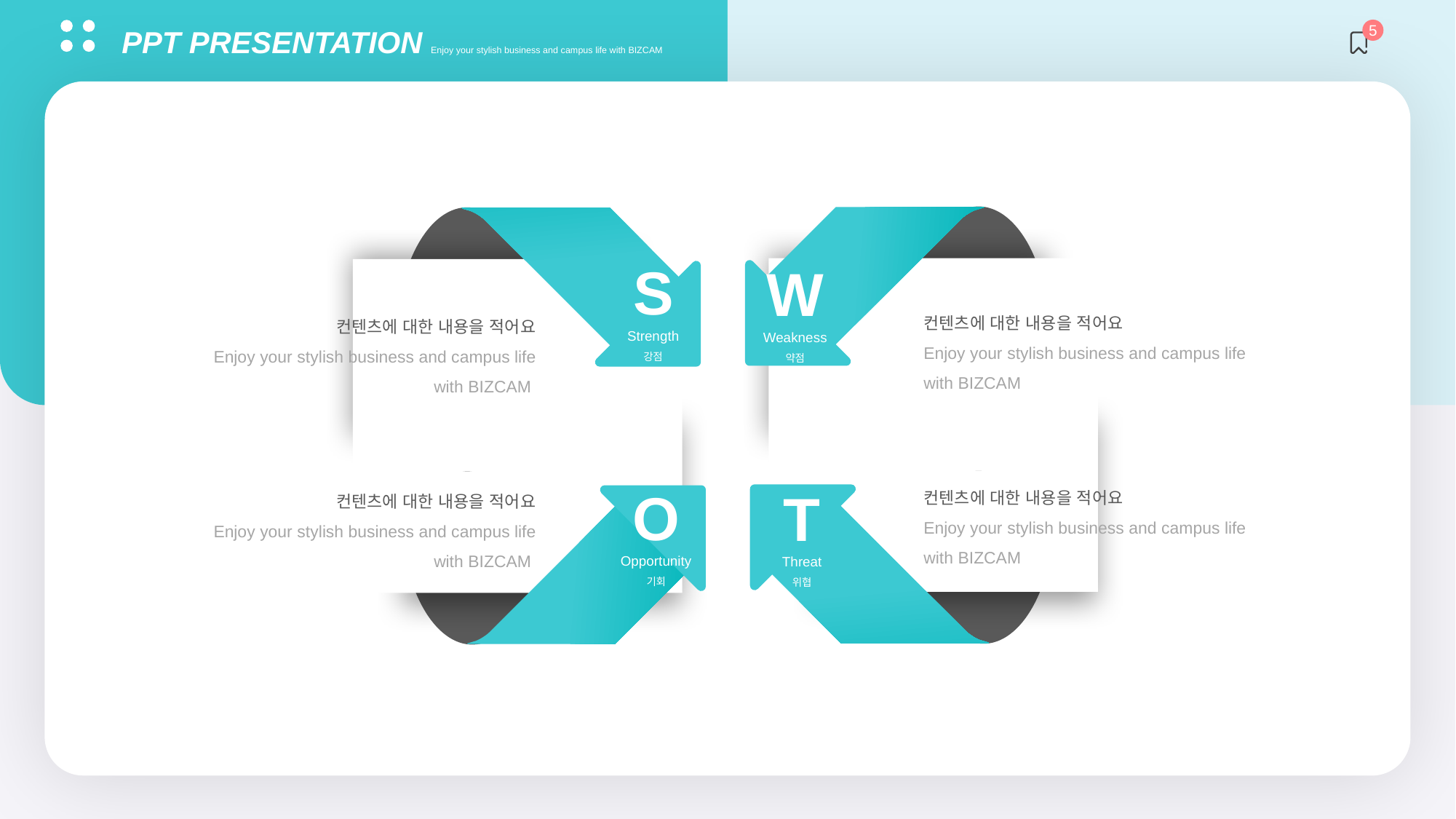

PPT PRESENTATION Enjoy your stylish business and campus life with BIZCAM

5

S
Strength
강점
W
Weakness
약점
컨텐츠에 대한 내용을 적어요
Enjoy your stylish business and campus life with BIZCAM
컨텐츠에 대한 내용을 적어요
Enjoy your stylish business and campus life with BIZCAM

컨텐츠에 대한 내용을 적어요
Enjoy your stylish business and campus life with BIZCAM
O
Opportunity
기회
T
Threat
위협
컨텐츠에 대한 내용을 적어요
Enjoy your stylish business and campus life with BIZCAM